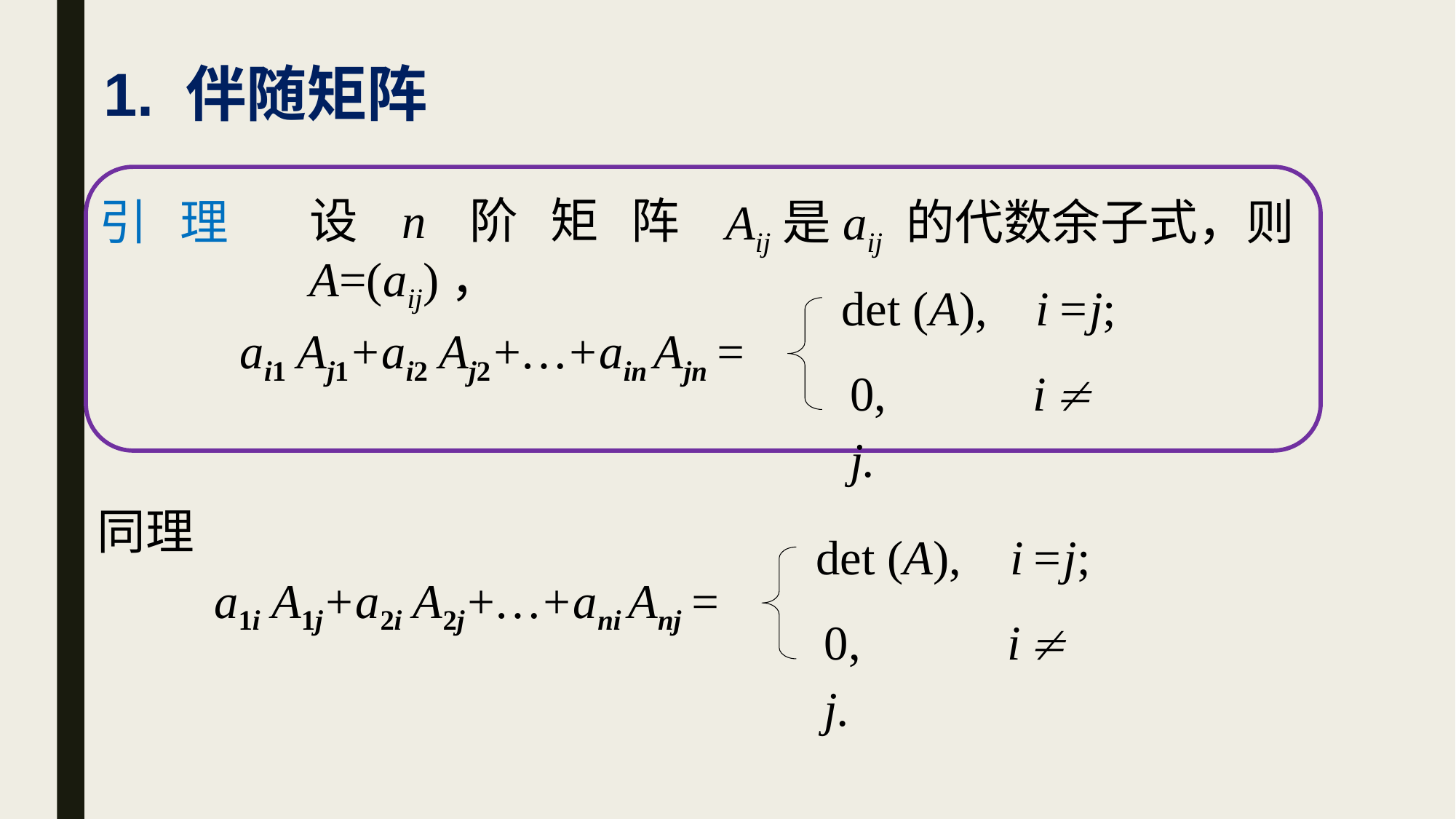

1. 伴随矩阵

设n阶矩阵A=(aij)，
引   理
Aij是aij 的代数余子式，则
det (A),    i =j;

ai1 Aj1+ai2 Aj2+…+ain Ajn =
0,            i ≠ j.
同理
det (A),    i =j;

a1i A1j+a2i A2j+…+ani Anj =
0,            i ≠ j.